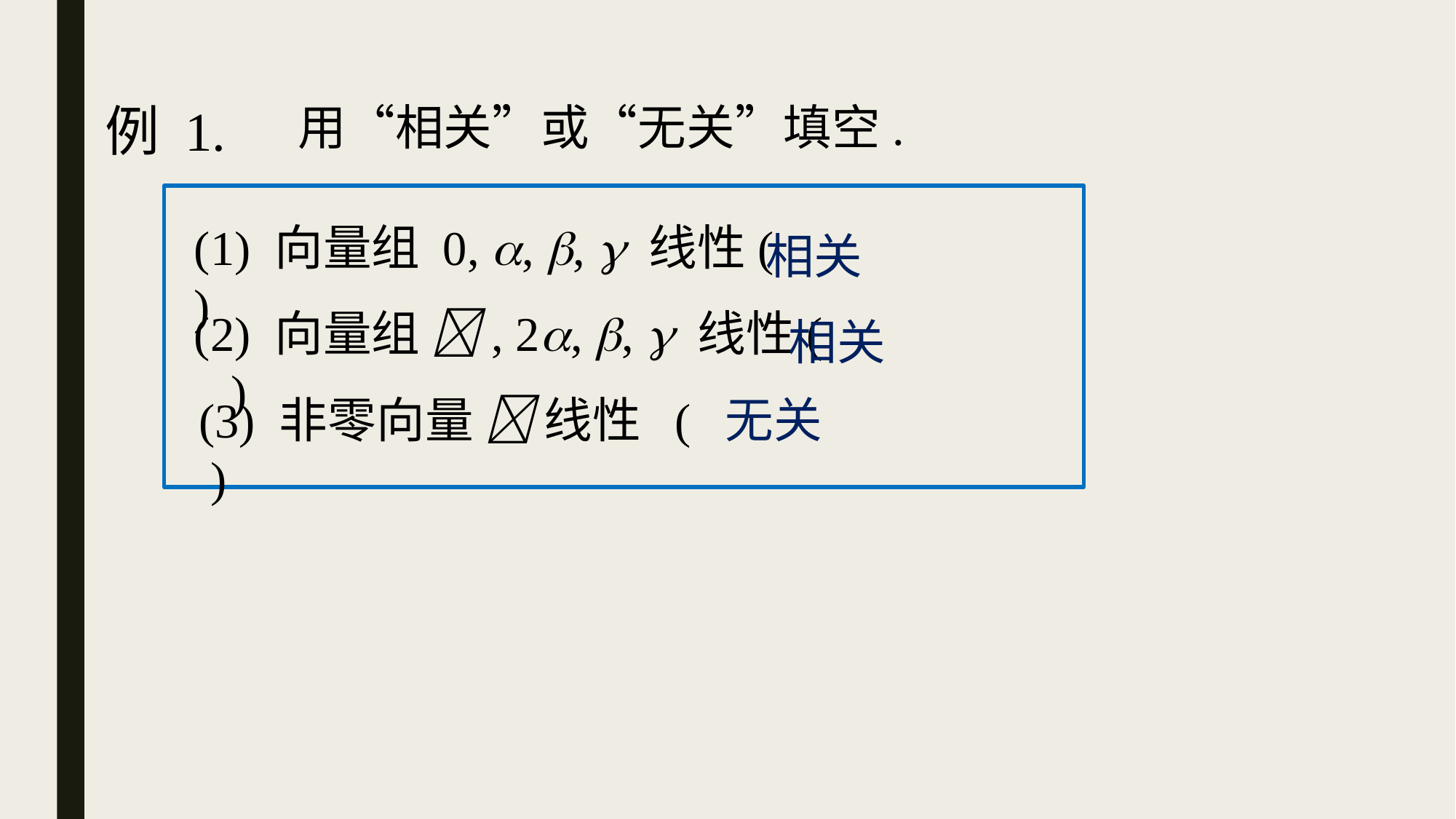

例 1.
用“相关”或“无关”填空.

(1) 向量组 0, α, β, γ 线性(                    )
相关
(2) 向量组 α, 2α, β, γ 线性(                    )
相关
(3) 非零向量 α 线性  (                        )
无关